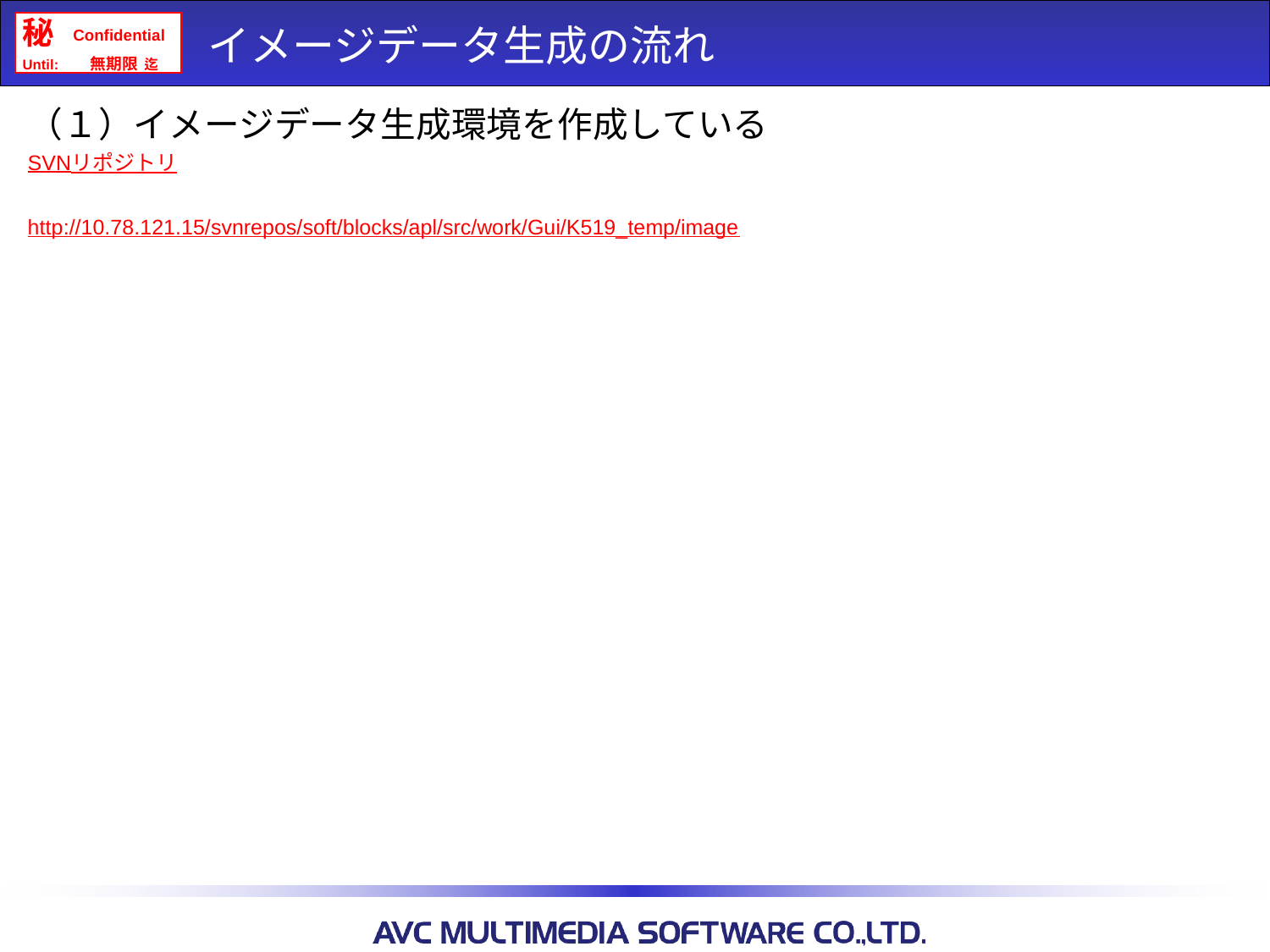

# イメージデータ生成の流れ
（１）イメージデータ生成環境を作成している
SVNリポジトリ

http://10.78.121.15/svnrepos/soft/blocks/apl/src/work/Gui/K519_temp/image